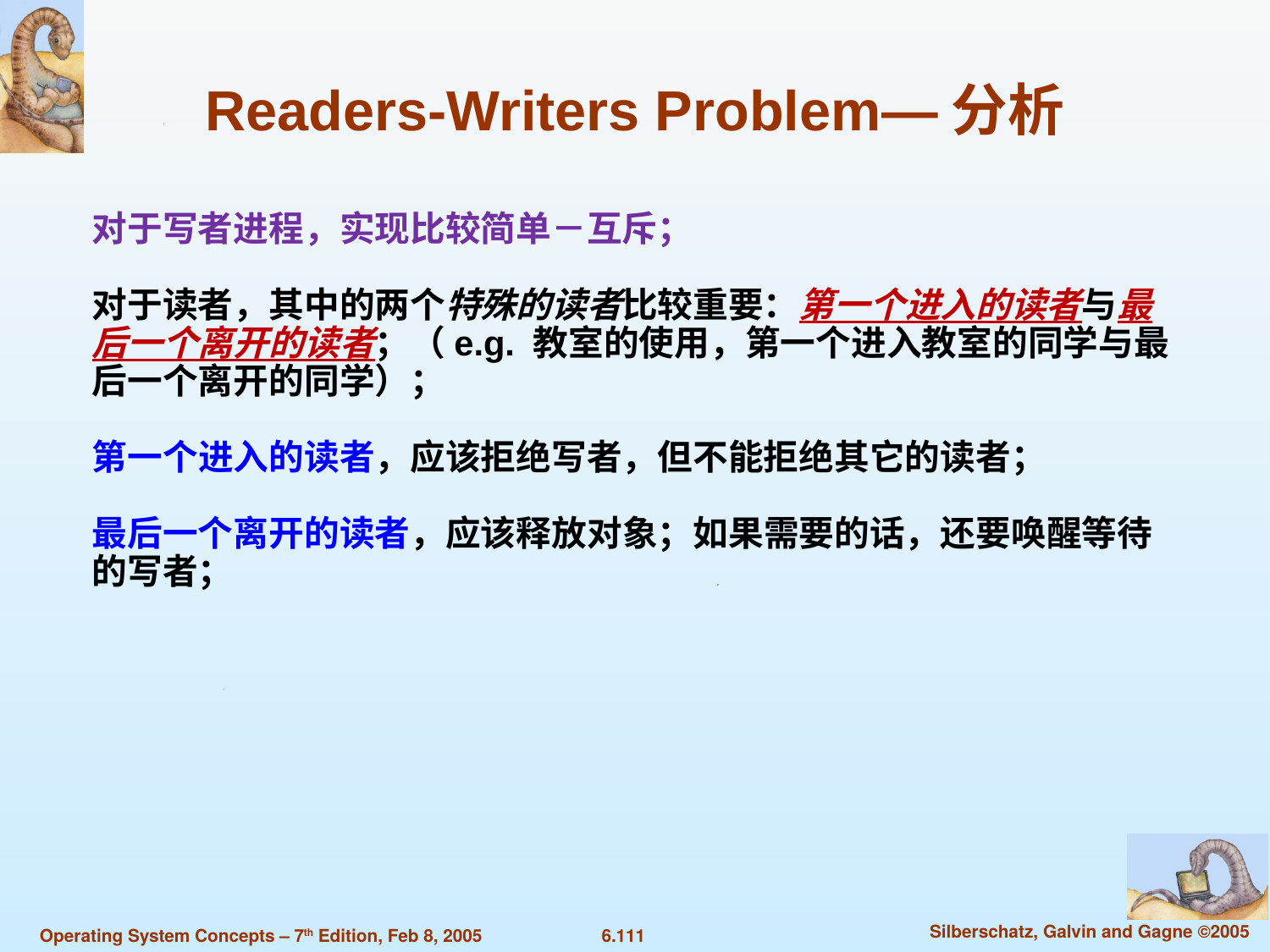

Readers-Writers Problem—分析
对于写者进程，实现比较简单－互斥；

对于读者，其中的两个特殊的读者比较重要：第一个进入的读者与最后一个离开的读者；（e.g. 教室的使用，第一个进入教室的同学与最后一个离开的同学）；

第一个进入的读者，应该拒绝写者，但不能拒绝其它的读者；

最后一个离开的读者，应该释放对象；如果需要的话，还要唤醒等待的写者；